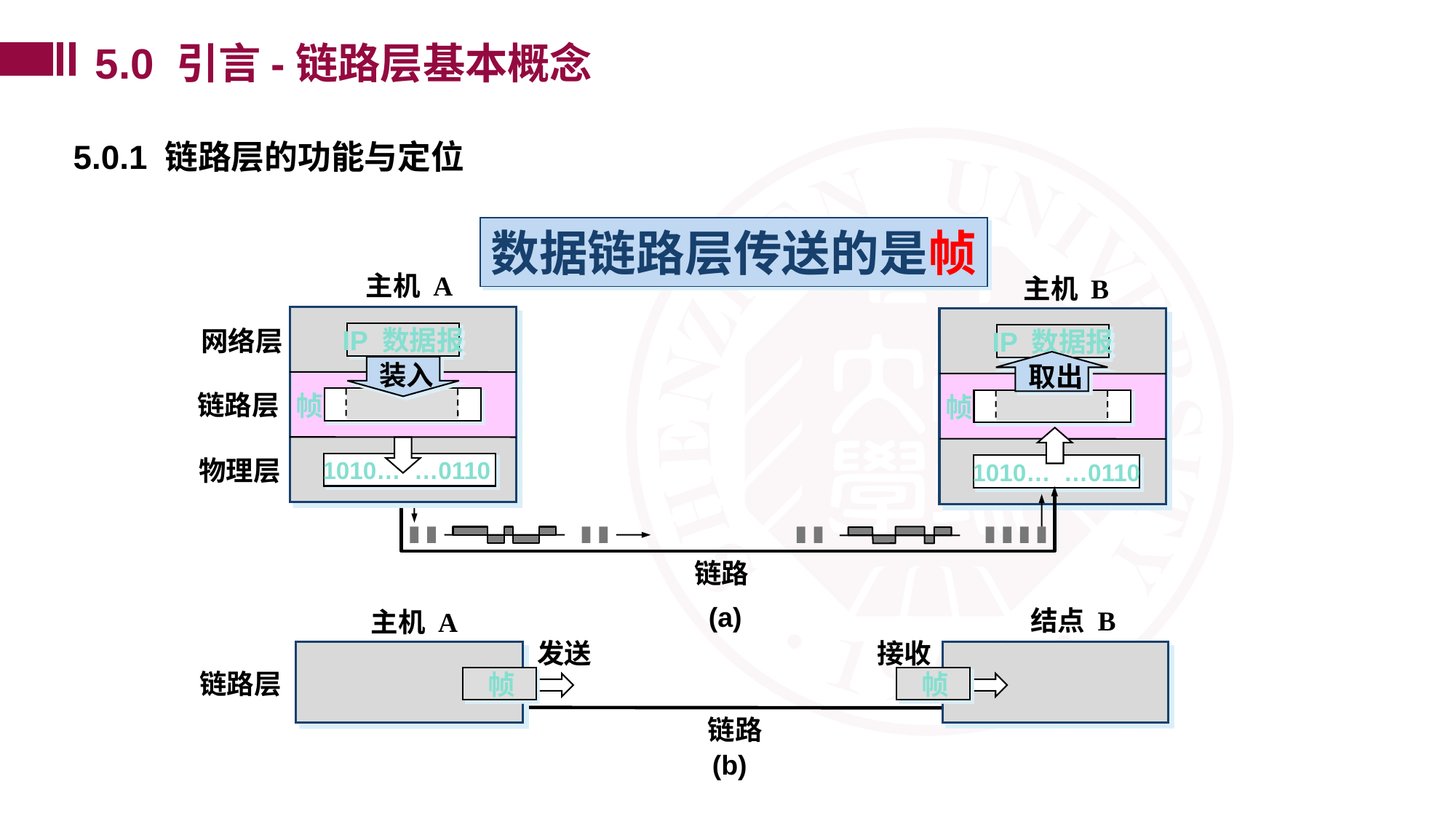

5.0 引言-链路层基本概念

5.0.1 链路层的功能与定位
数据链路层传送的是帧
主机 A
主机 B

IP 数据报
网络层
IP 数据报

装入
取出

链路层
帧
帧

物理层

1010…  …0110

1010…  …0110

链路
(a)
结点 B
主机 A
发送
接收

链路层
帧

帧

链路
(b)